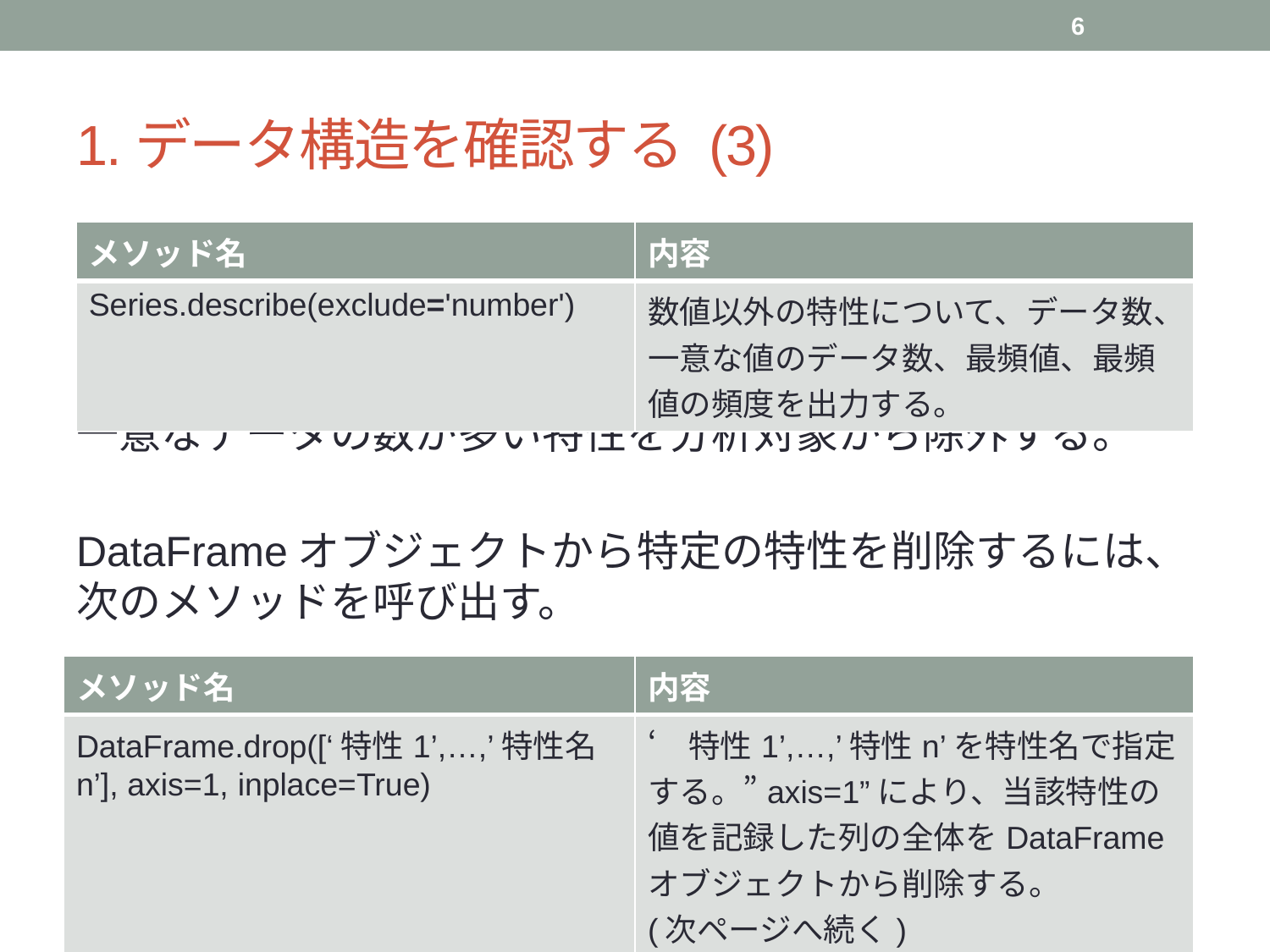

6
# 1.データ構造を確認する (3)

一意なデータの数が多い特性を分析対象から除外する。

DataFrameオブジェクトから特定の特性を削除するには、次のメソッドを呼び出す。
| メソッド名 | 内容 |
| --- | --- |
| Series.describe(exclude='number') | 数値以外の特性について、データ数、一意な値のデータ数、最頻値、最頻値の頻度を出力する。 |
| メソッド名 | 内容 |
| --- | --- |
| DataFrame.drop([‘特性1’,…,’特性名n’], axis=1, inplace=True) | ‘特性1’,…,’特性n’を特性名で指定する。”axis=1”により、当該特性の値を記録した列の全体をDataFrameオブジェクトから削除する。 (次ページへ続く) |